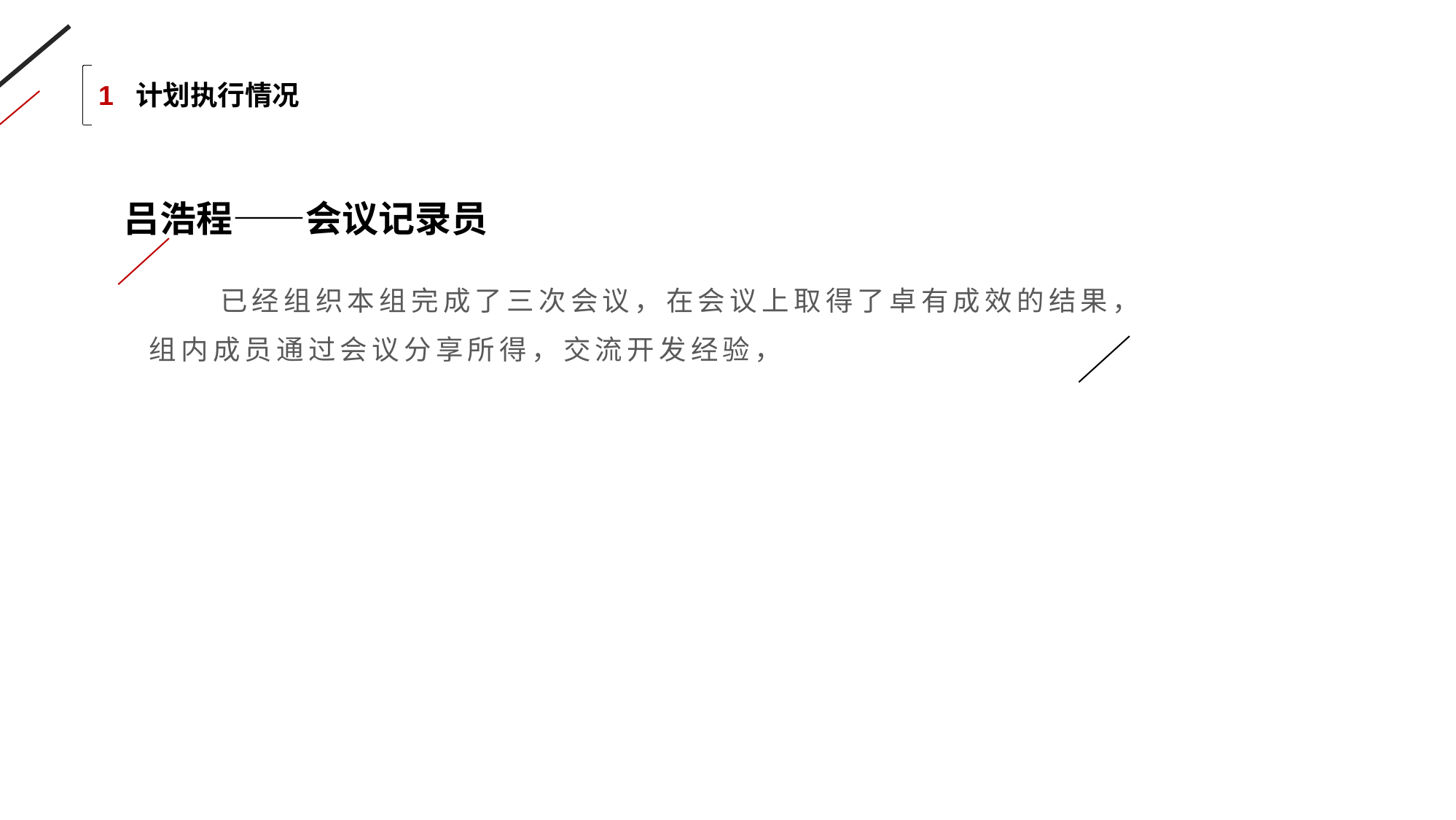

1  计划执行情况

吕浩程——会议记录员

      已经组织本组完成了三次会议，在会议上取得了卓有成效的结果，组内成员通过会议分享所得，交流开发经验，